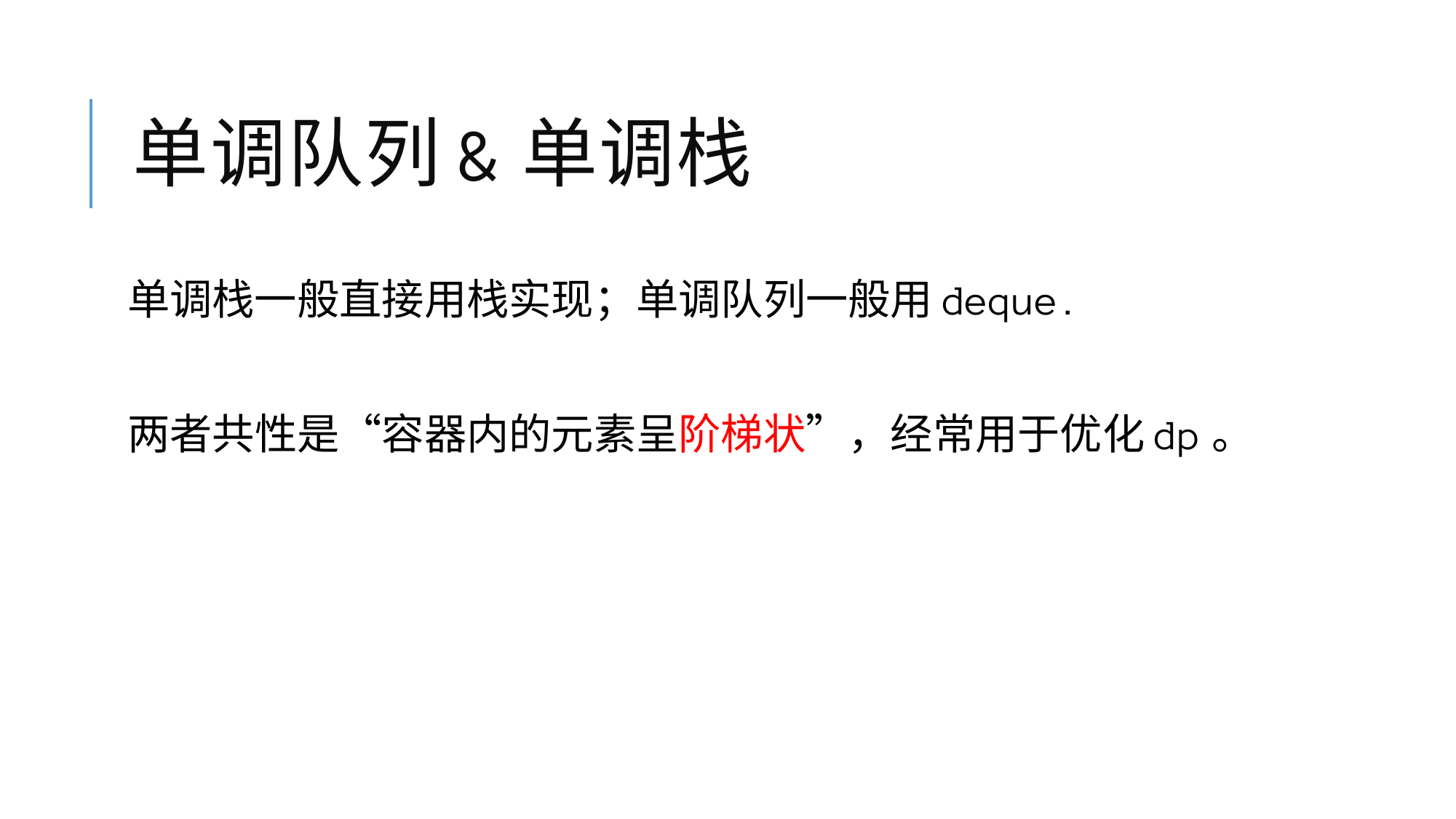

# 单调队列&单调栈
单调栈一般直接用栈实现；单调队列一般用deque.

两者共性是“容器内的元素呈阶梯状”，经常用于优化dp。